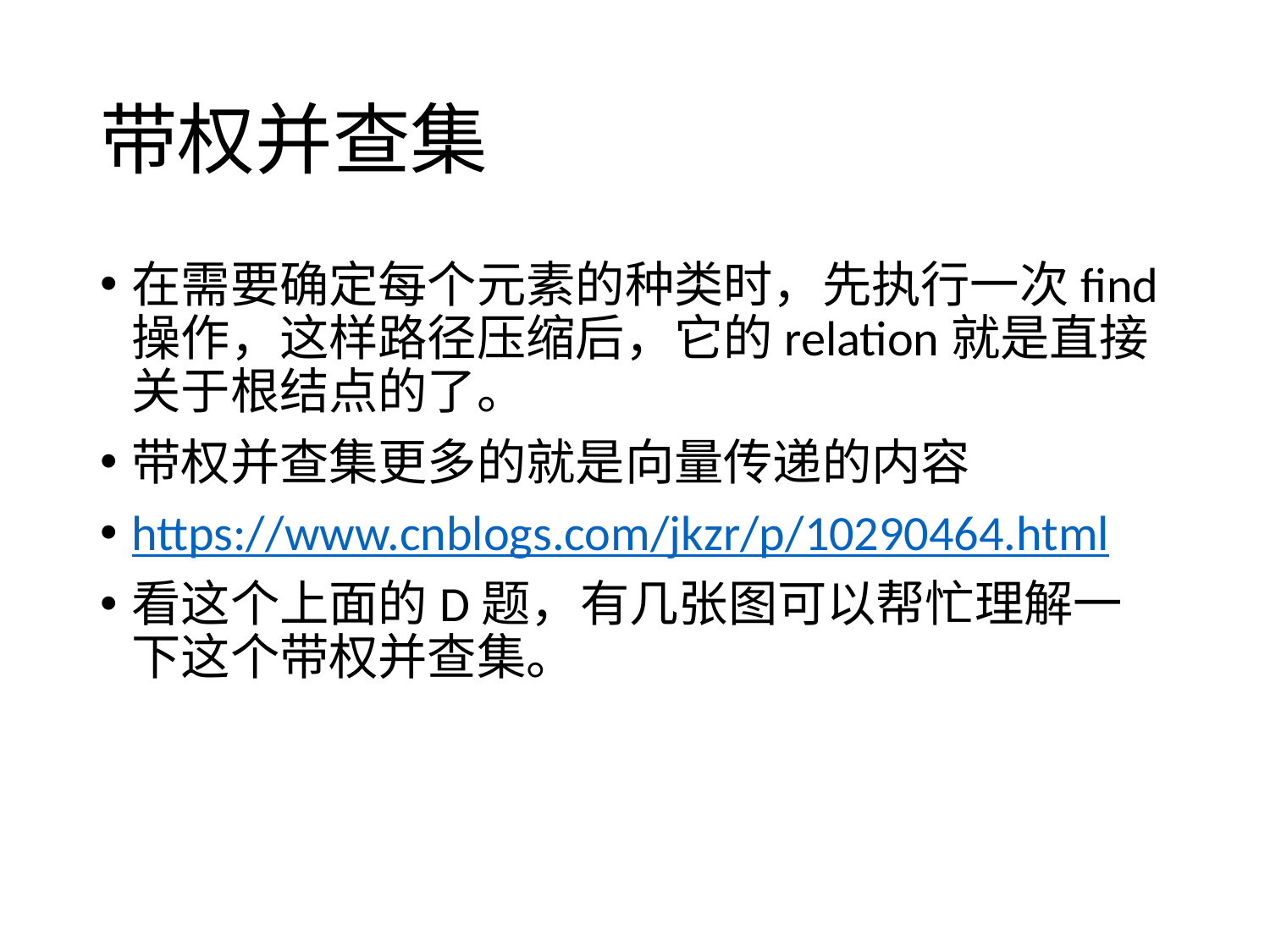

# 带权并查集
在需要确定每个元素的种类时，先执行一次find操作，这样路径压缩后，它的relation就是直接关于根结点的了。
带权并查集更多的就是向量传递的内容
https://www.cnblogs.com/jkzr/p/10290464.html
看这个上面的D题，有几张图可以帮忙理解一下这个带权并查集。